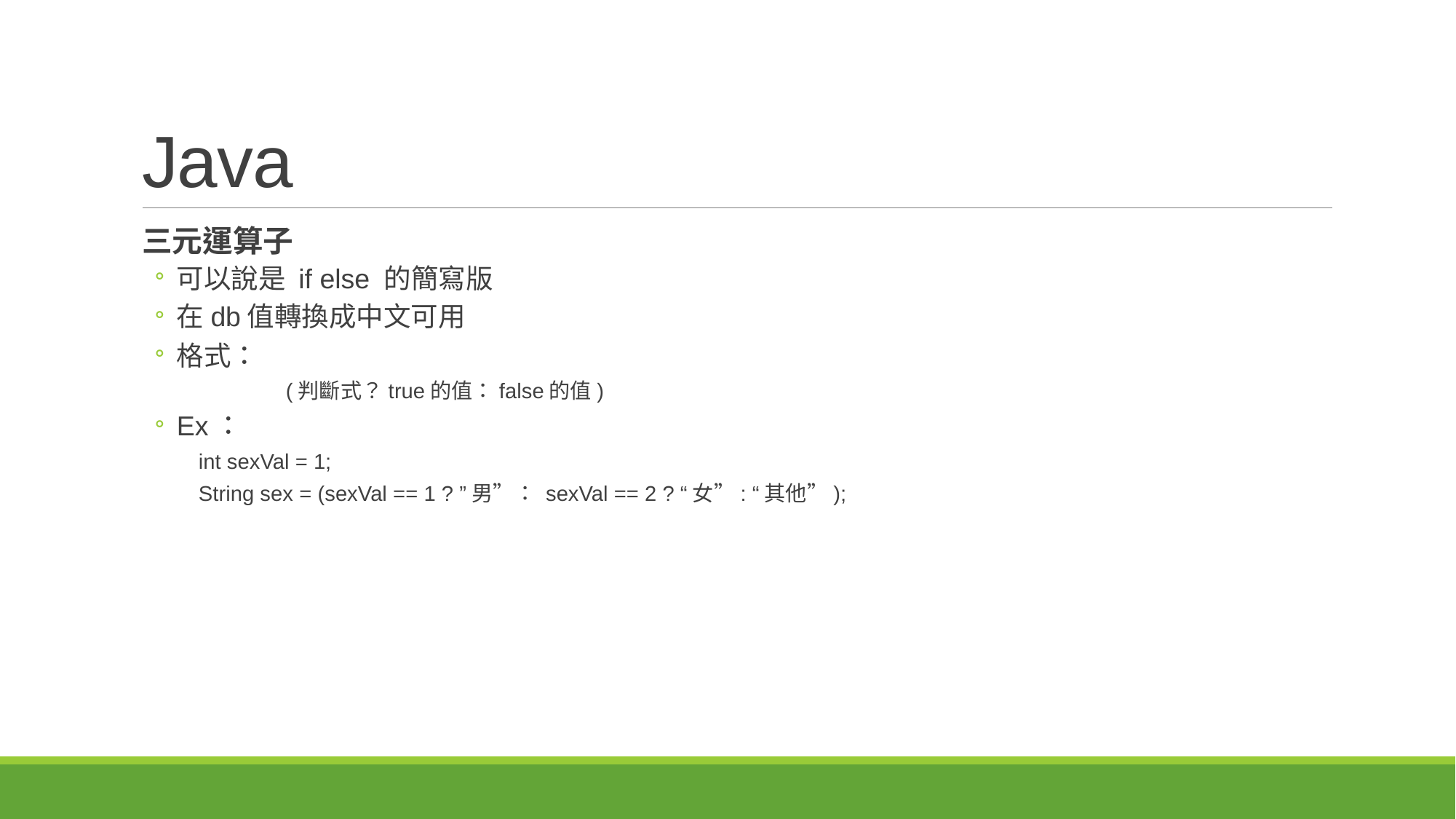

# Java
三元運算子
可以說是 if else 的簡寫版
在db值轉換成中文可用
格式：
	(判斷式？true的值：false的值)
Ex：
int sexVal = 1;
String sex = (sexVal == 1 ? ”男”： sexVal == 2 ? “女”: “其他”);